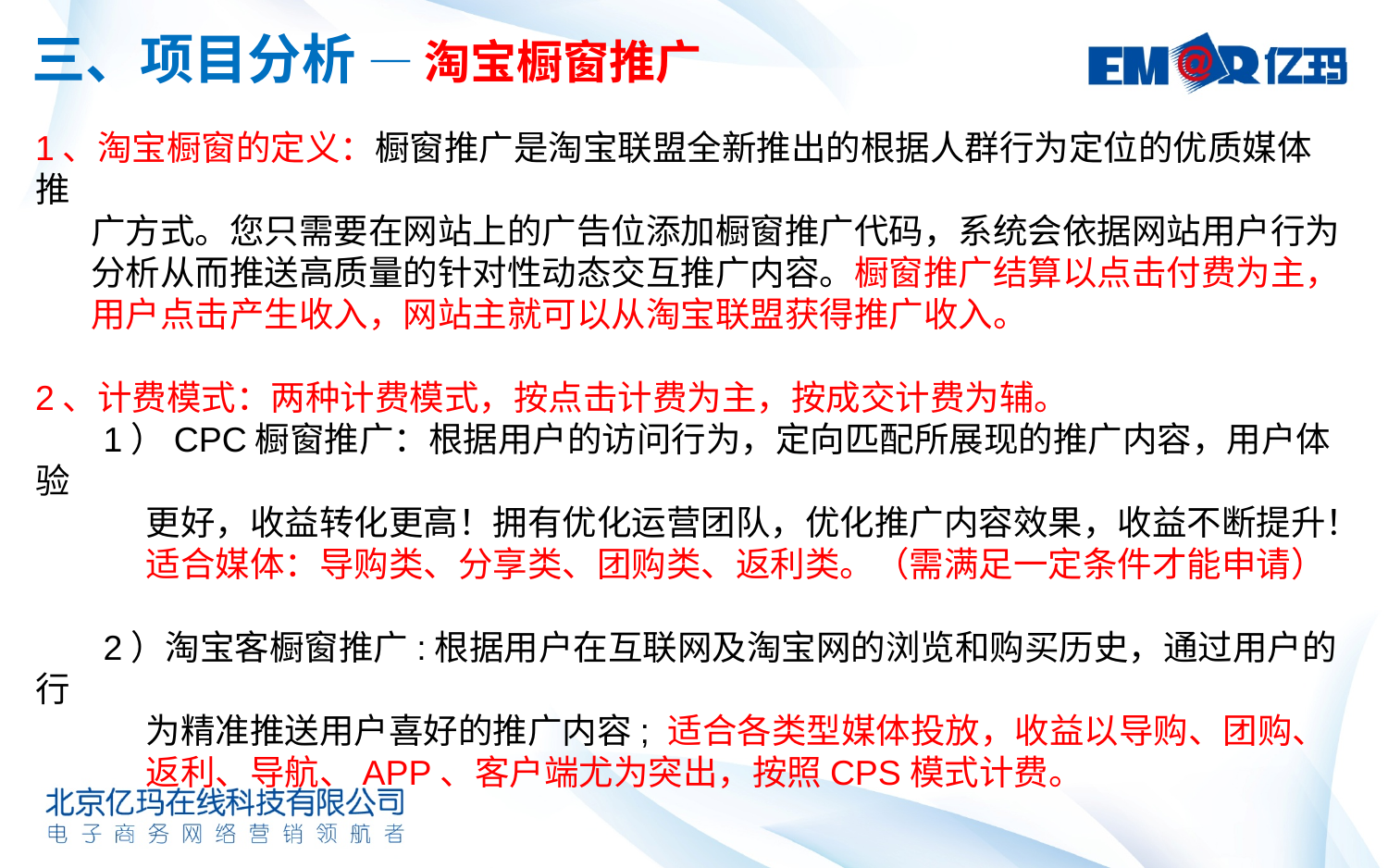

三、项目分析 — 淘宝橱窗推广
1、淘宝橱窗的定义：橱窗推广是淘宝联盟全新推出的根据人群行为定位的优质媒体推
      广方式。您只需要在网站上的广告位添加橱窗推广代码，系统会依据网站用户行为
      分析从而推送高质量的针对性动态交互推广内容。橱窗推广结算以点击付费为主，
      用户点击产生收入，网站主就可以从淘宝联盟获得推广收入。

2、计费模式：两种计费模式，按点击计费为主，按成交计费为辅。
       1）CPC橱窗推广：根据用户的访问行为，定向匹配所展现的推广内容，用户体验
             更好，收益转化更高！拥有优化运营团队，优化推广内容效果，收益不断提升！
             适合媒体：导购类、分享类、团购类、返利类。（需满足一定条件才能申请）

       2）淘宝客橱窗推广:根据用户在互联网及淘宝网的浏览和购买历史，通过用户的行
             为精准推送用户喜好的推广内容; 适合各类型媒体投放，收益以导购、团购、
             返利、导航、APP、客户端尤为突出，按照CPS模式计费。